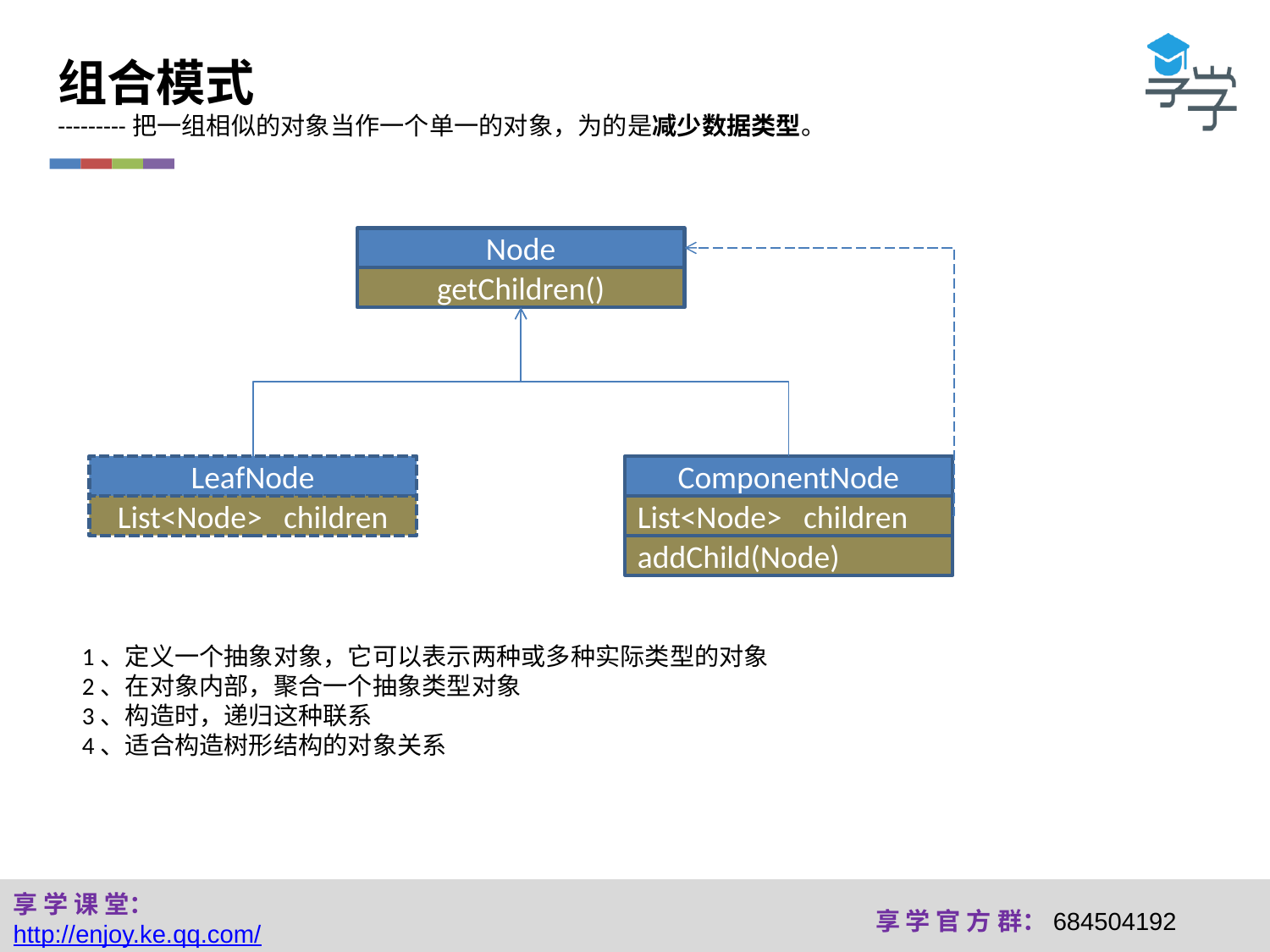

组合模式
---------把一组相似的对象当作一个单一的对象，为的是减少数据类型。

Node
getChildren()
LeafNode
ComponentNode
List<Node>   children
List<Node>   children
addChild(Node)
1、定义一个抽象对象，它可以表示两种或多种实际类型的对象
2、在对象内部，聚合一个抽象类型对象
3、构造时，递归这种联系
4、适合构造树形结构的对象关系